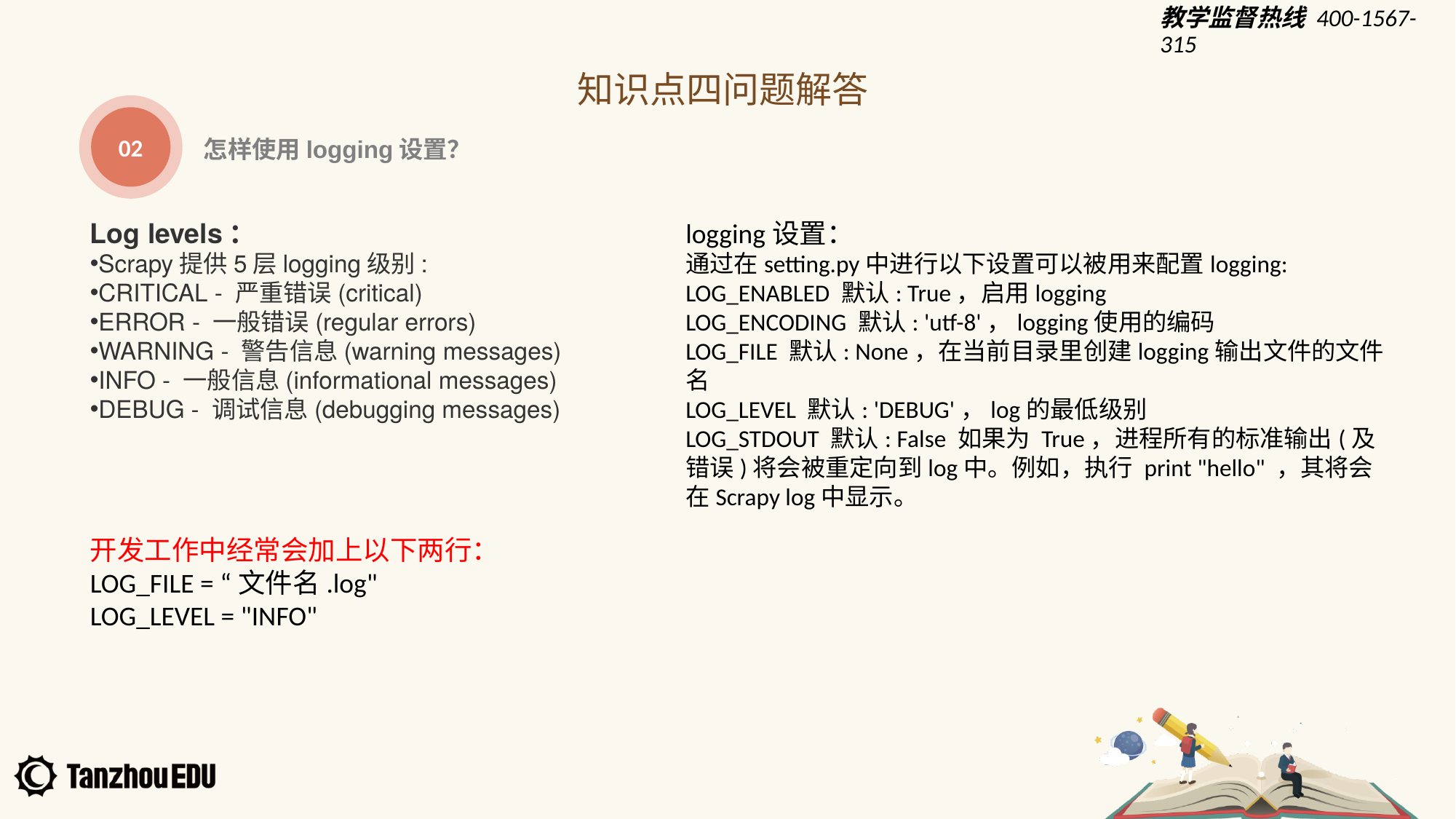

知识点四问题解答

02
怎样使用logging设置？
Log levels：
Scrapy提供5层logging级别:
CRITICAL - 严重错误(critical)
ERROR - 一般错误(regular errors)
WARNING - 警告信息(warning messages)
INFO - 一般信息(informational messages)
DEBUG - 调试信息(debugging messages)
logging设置：
通过在setting.py中进行以下设置可以被用来配置logging:
LOG_ENABLED 默认: True，启用logging
LOG_ENCODING 默认: 'utf-8'，logging使用的编码
LOG_FILE 默认: None，在当前目录里创建logging输出文件的文件名
LOG_LEVEL 默认: 'DEBUG'，log的最低级别
LOG_STDOUT 默认: False 如果为 True，进程所有的标准输出(及错误)将会被重定向到log中。例如，执行 print "hello" ，其将会在Scrapy log中显示。
开发工作中经常会加上以下两行：
LOG_FILE = “文件名.log"
LOG_LEVEL = "INFO"